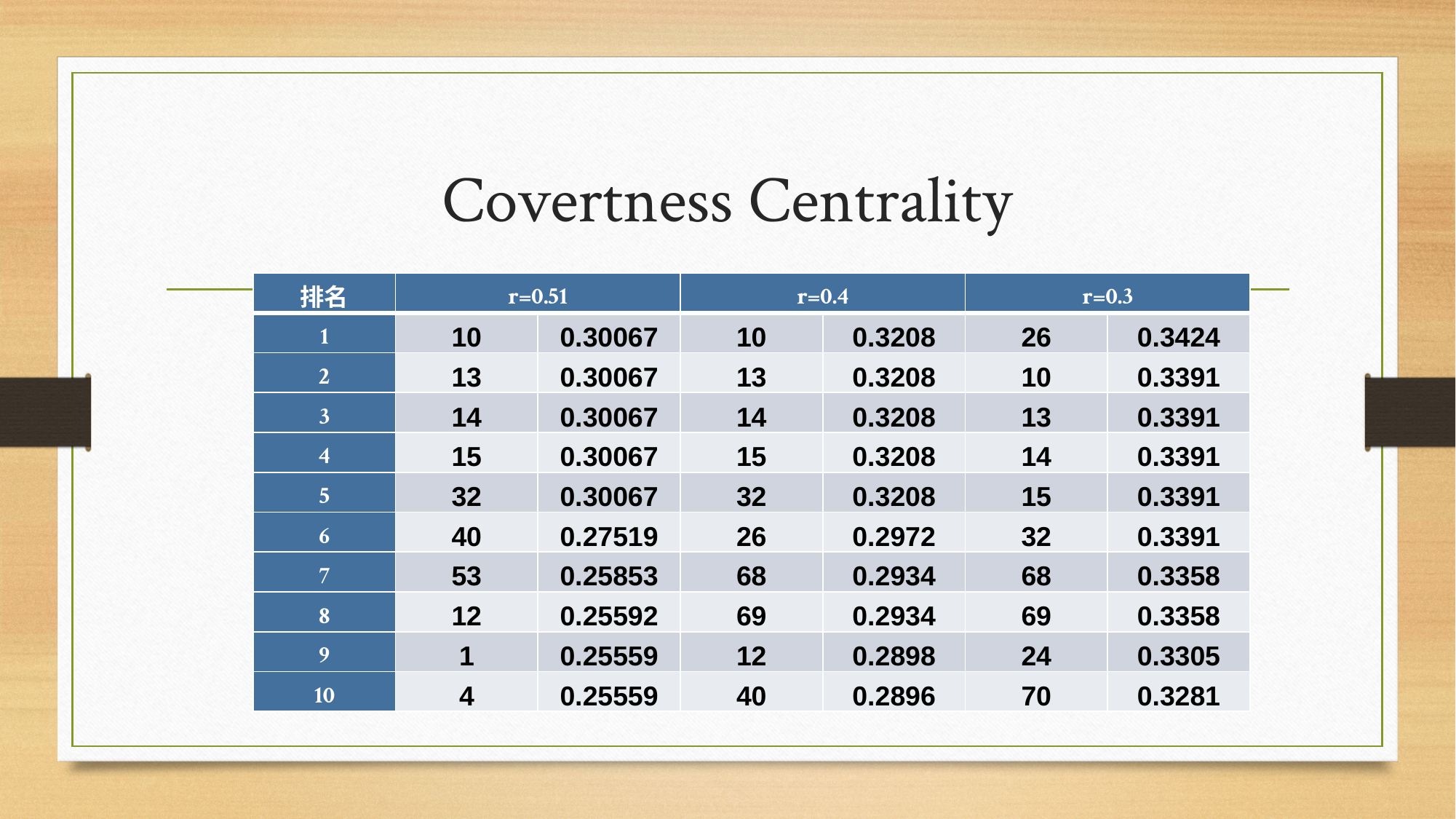

# Covertness Centrality
| 排名 | r=0.51 |  | r=0.4 |  | r=0.3 |  |
| --- | --- | --- | --- | --- | --- | --- |
| 1 | 10 | 0.30067 | 10 | 0.3208 | 26 | 0.3424 |
| 2 | 13 | 0.30067 | 13 | 0.3208 | 10 | 0.3391 |
| 3 | 14 | 0.30067 | 14 | 0.3208 | 13 | 0.3391 |
| 4 | 15 | 0.30067 | 15 | 0.3208 | 14 | 0.3391 |
| 5 | 32 | 0.30067 | 32 | 0.3208 | 15 | 0.3391 |
| 6 | 40 | 0.27519 | 26 | 0.2972 | 32 | 0.3391 |
| 7 | 53 | 0.25853 | 68 | 0.2934 | 68 | 0.3358 |
| 8 | 12 | 0.25592 | 69 | 0.2934 | 69 | 0.3358 |
| 9 | 1 | 0.25559 | 12 | 0.2898 | 24 | 0.3305 |
| 10 | 4 | 0.25559 | 40 | 0.2896 | 70 | 0.3281 |